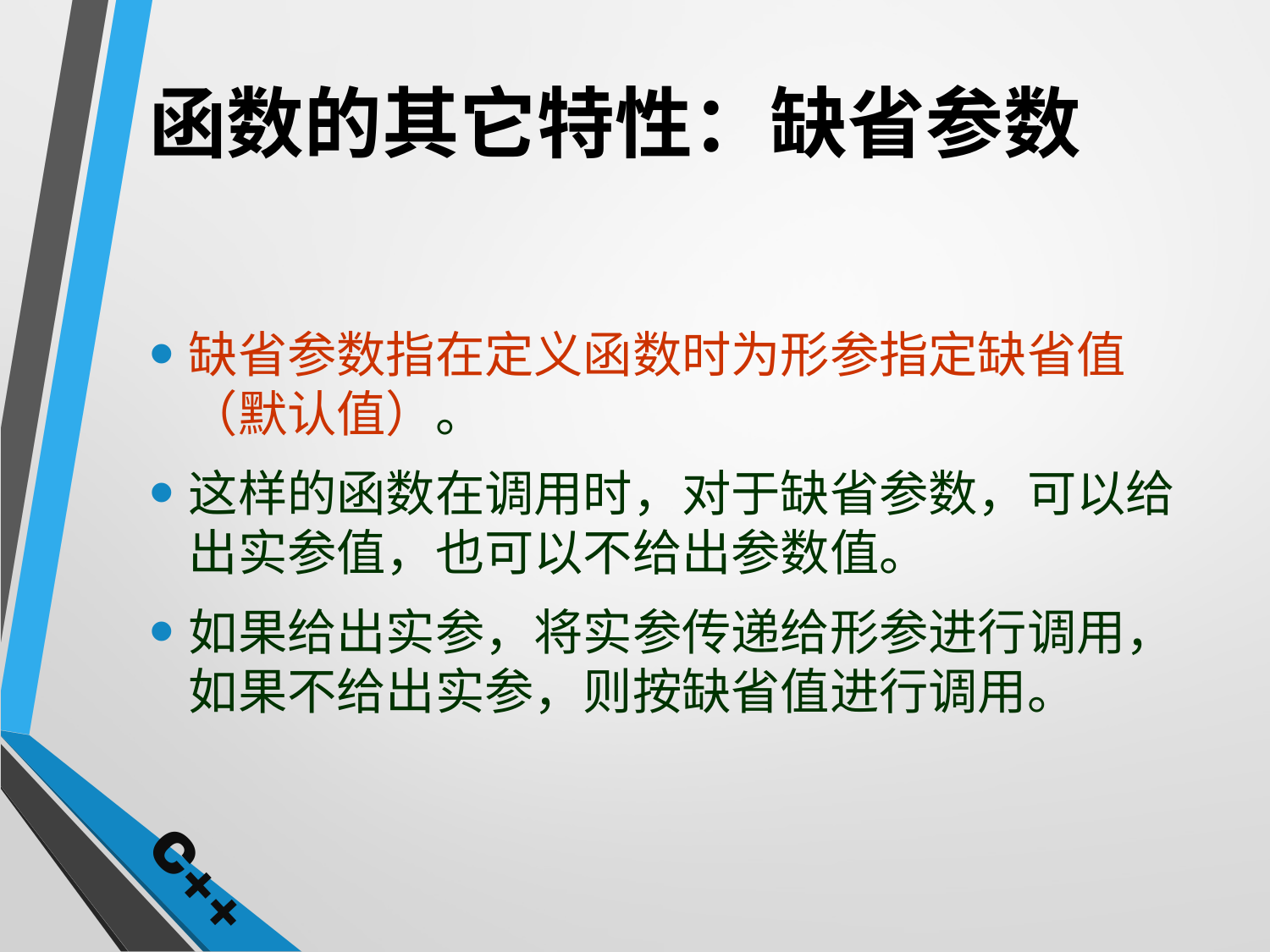

# 函数的其它特性：缺省参数
缺省参数指在定义函数时为形参指定缺省值（默认值）。
这样的函数在调用时，对于缺省参数，可以给出实参值，也可以不给出参数值。
如果给出实参，将实参传递给形参进行调用，如果不给出实参，则按缺省值进行调用。